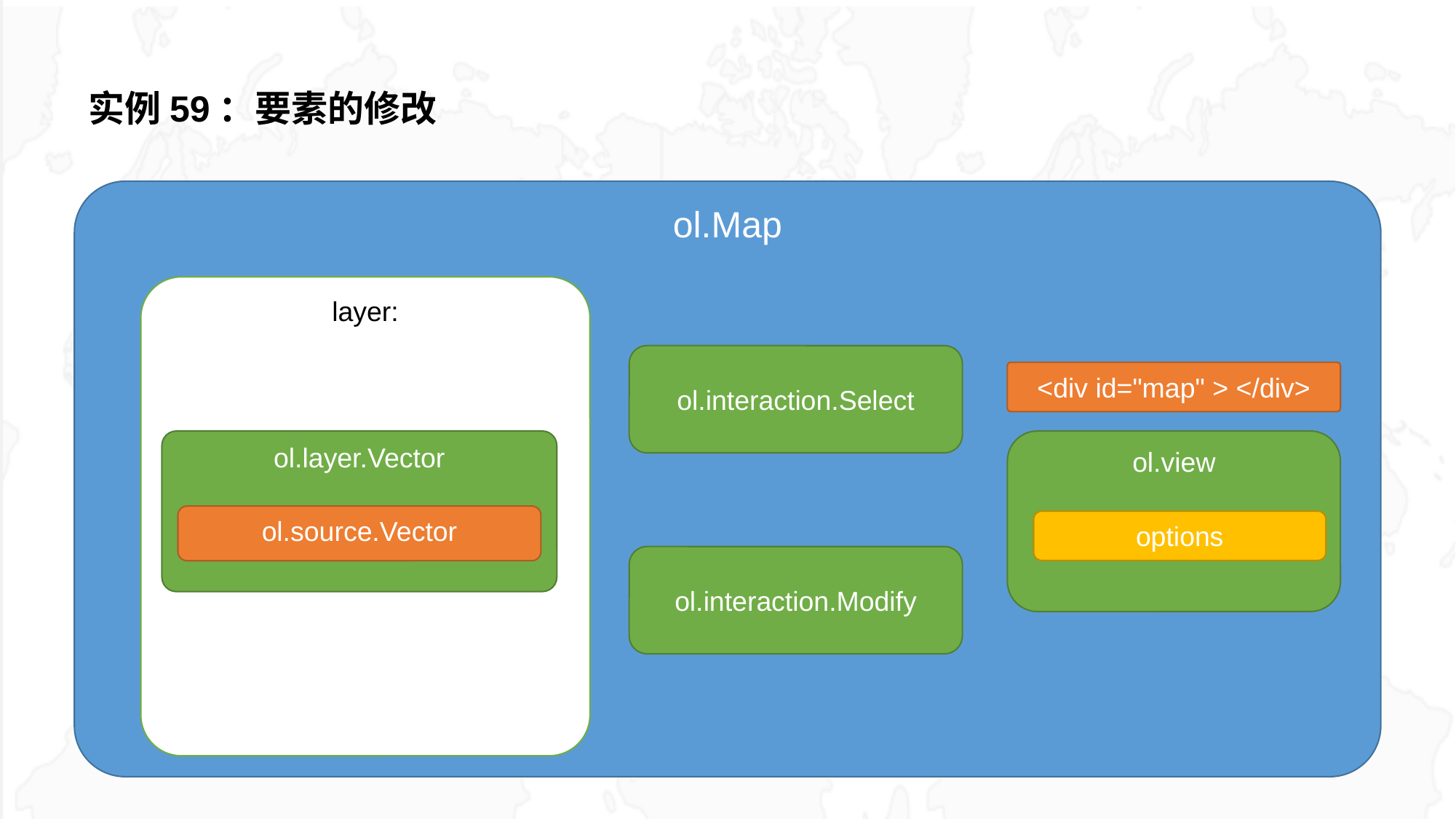

# 实例59：要素的修改
ol.Map
layer:
ol.interaction.Select
<div id="map" > </div>
ol.layer.Vector
ol.view
ol.source.Vector

options
ol.interaction.Modify